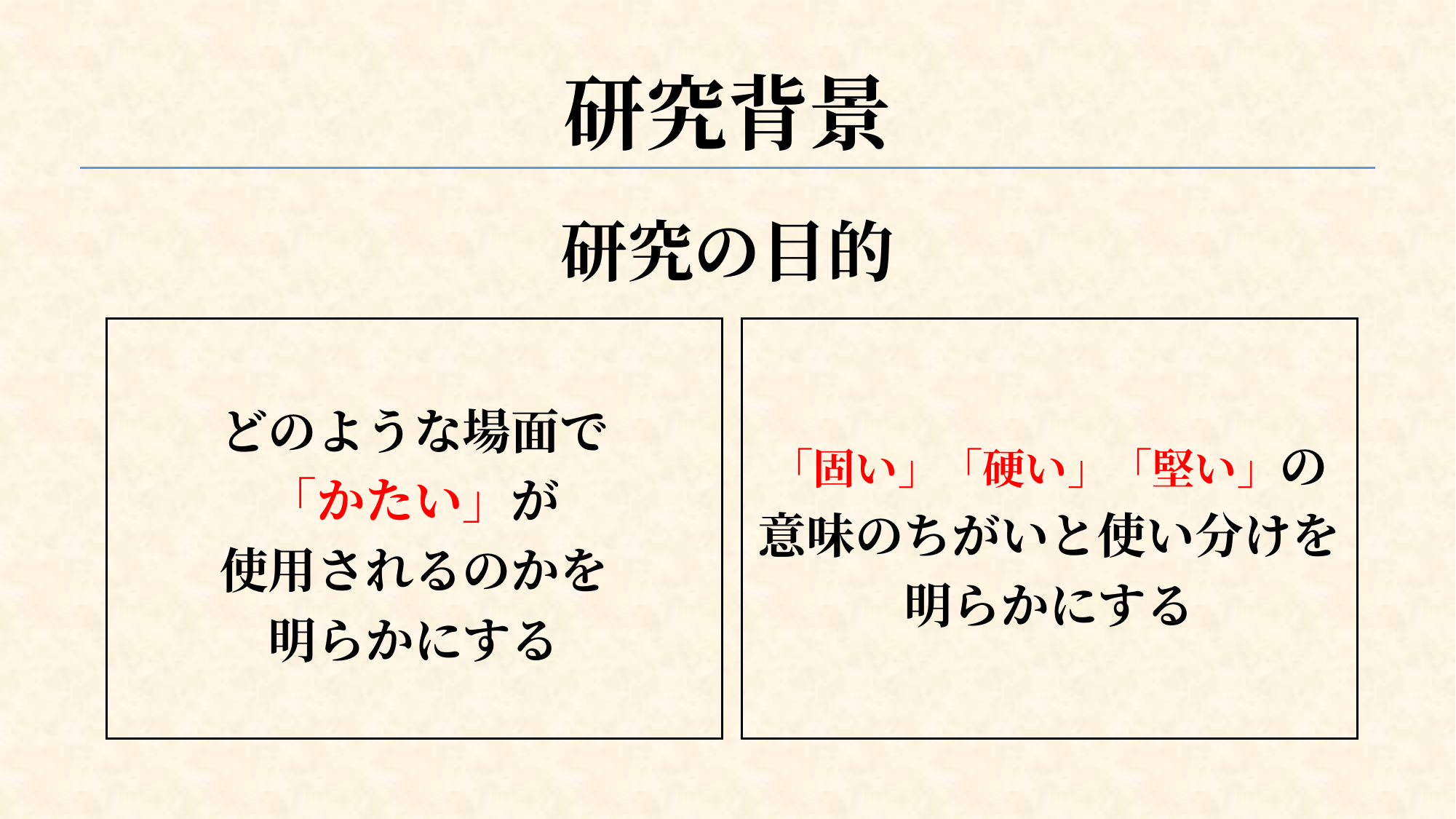

研究背景
研究の目的
「固い」「硬い」「堅い」の意味のちがいと使い分けを明らかにする
どのような場面で
「かたい」が
使用されるのかを
明らかにする